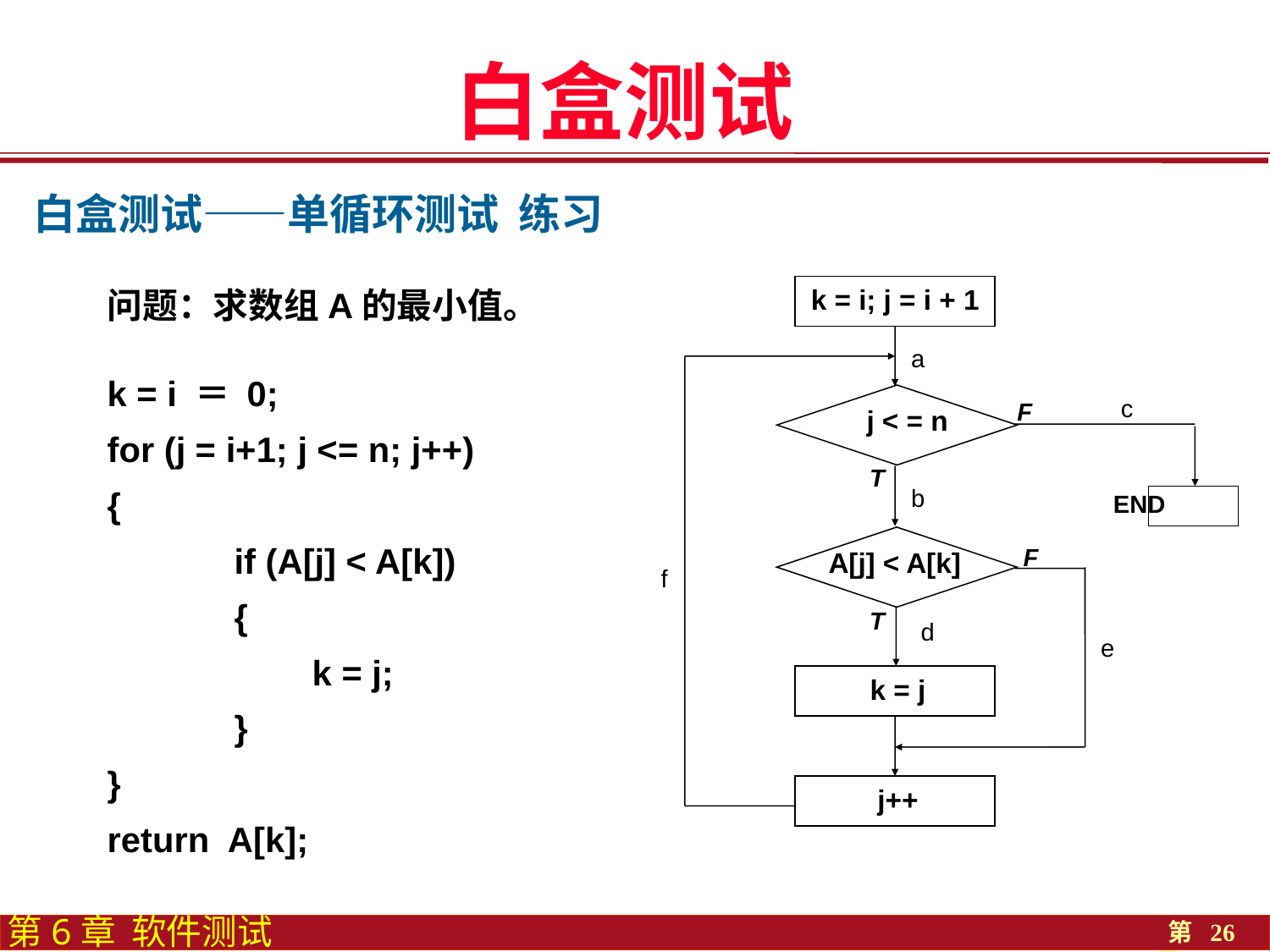

白盒测试
白盒测试——单循环测试  练习
问题：求数组A的最小值。

k = i ＝ 0;
for (j = i+1; j <= n; j++)
{
	if (A[j] < A[k])
	{
	        k = j;
	}
}
return  A[k];

k = i; j = i + 1

a

j < = n
c
F

T

b

END

A[j] < A[k]
F
f

T
d
e

k = j

j++